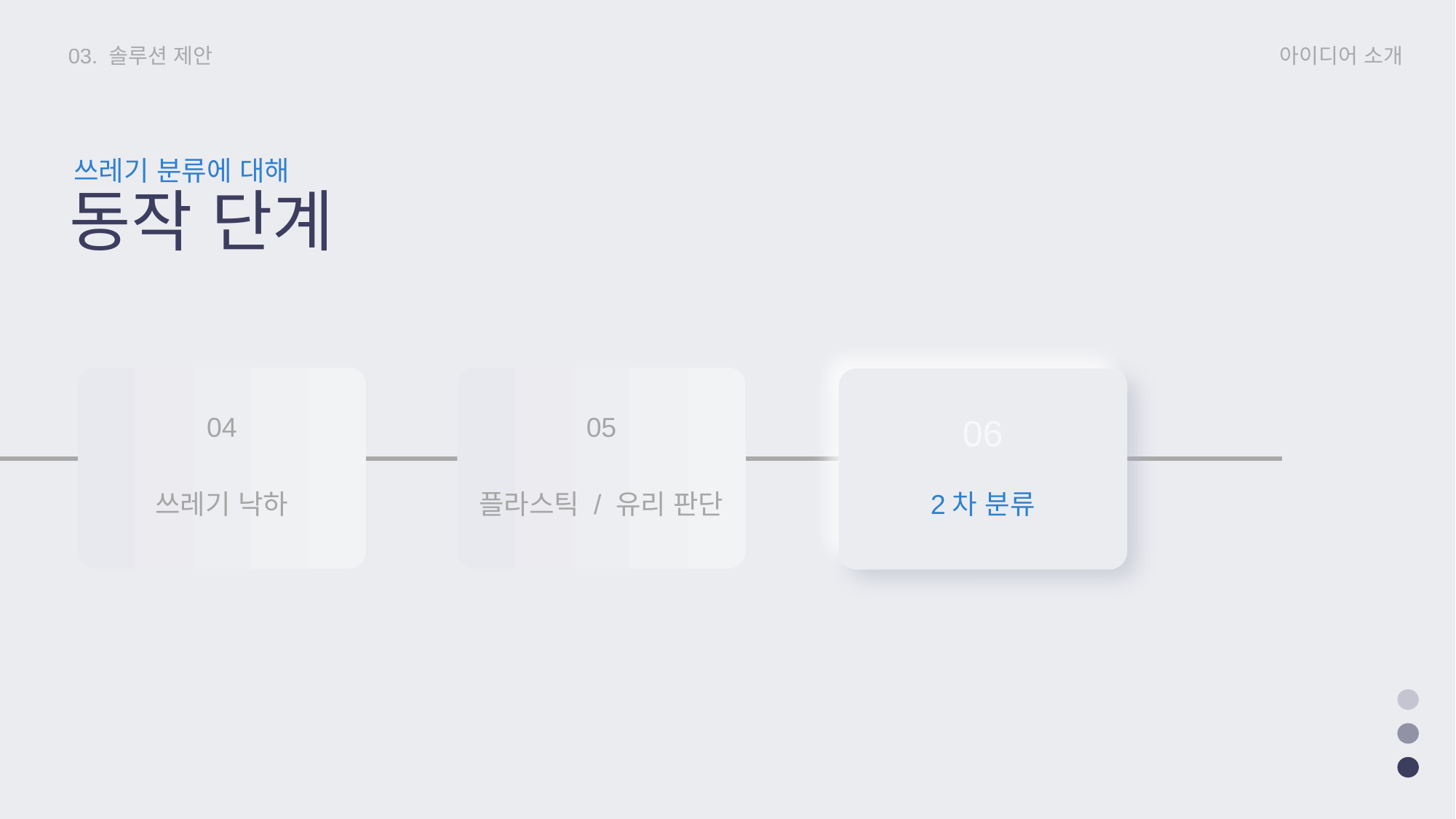

03. 솔루션 제안
아이디어 소개
쓰레기 분류에 대해
동작 단계

04
쓰레기 낙하

05
플라스틱 / 유리 판단

06
2차 분류